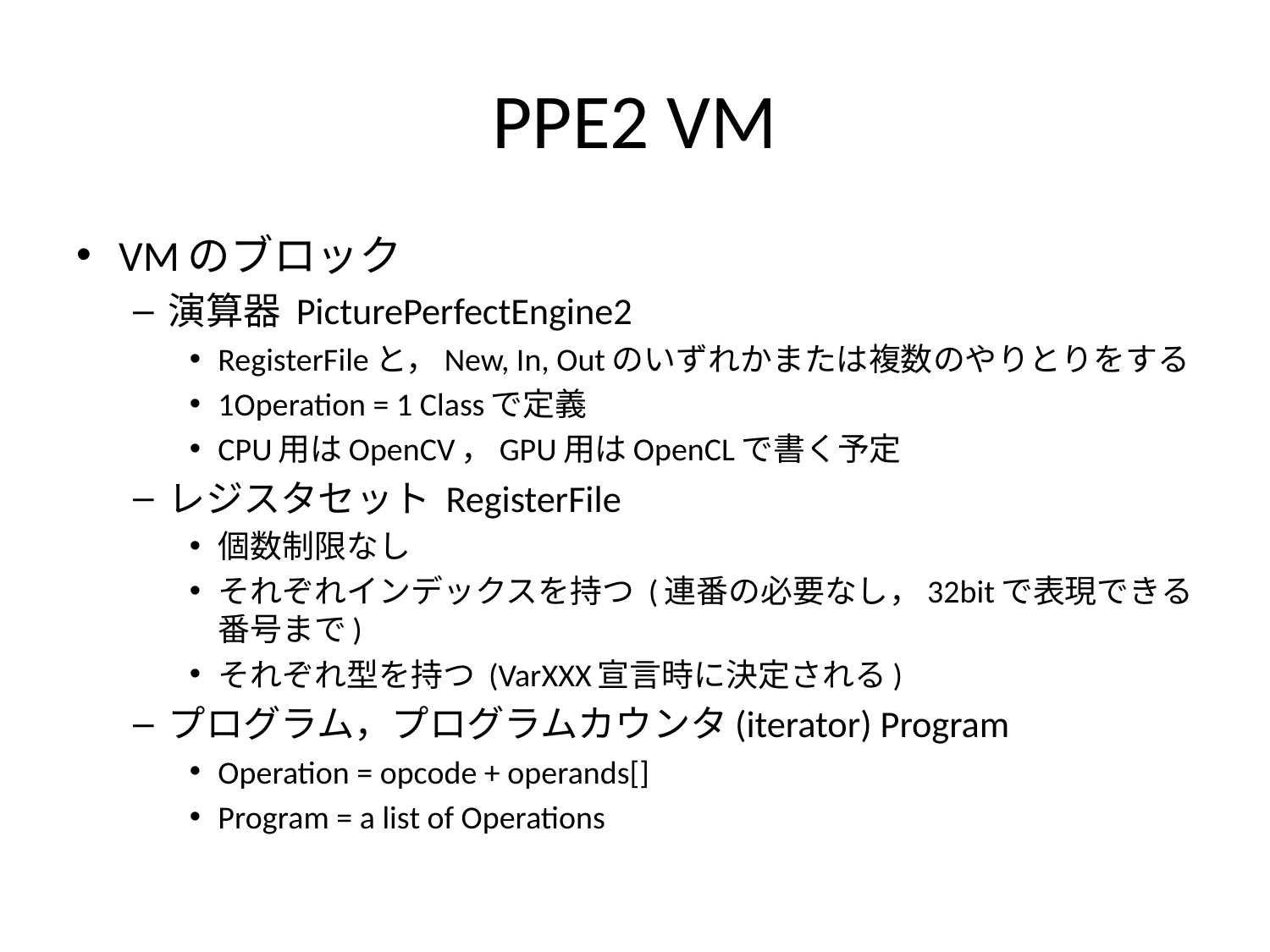

# PPE2 VM
VMのブロック
演算器 PicturePerfectEngine2
RegisterFileと，New, In, Outのいずれかまたは複数のやりとりをする
1Operation = 1 Classで定義
CPU用はOpenCV，GPU用はOpenCLで書く予定
レジスタセット RegisterFile
個数制限なし
それぞれインデックスを持つ (連番の必要なし，32bitで表現できる番号まで)
それぞれ型を持つ (VarXXX宣言時に決定される)
プログラム，プログラムカウンタ(iterator) Program
Operation = opcode + operands[]
Program = a list of Operations